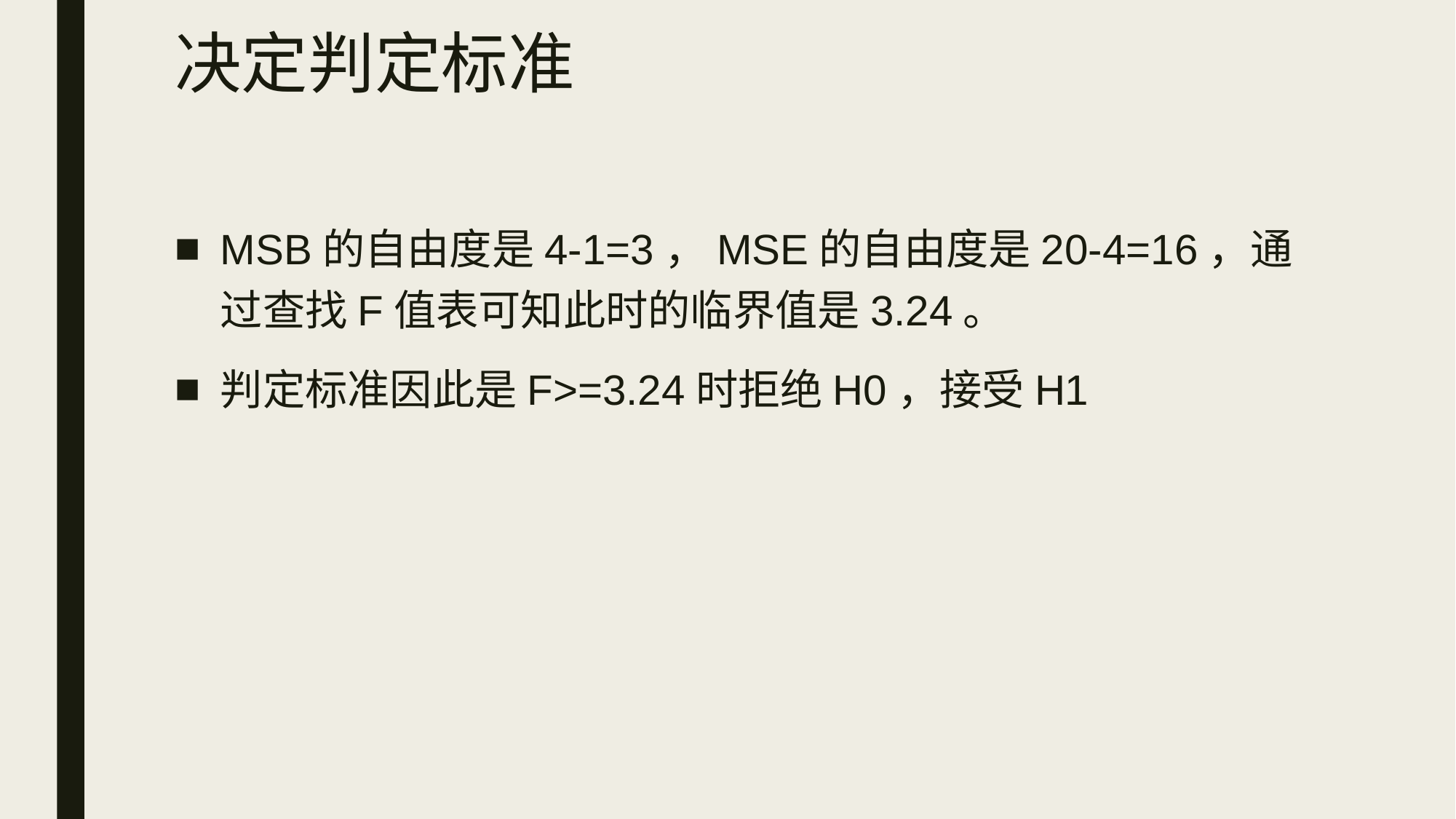

# 决定判定标准
MSB的自由度是4-1=3，MSE的自由度是20-4=16，通过查找F值表可知此时的临界值是3.24。
判定标准因此是F>=3.24时拒绝H0，接受H1